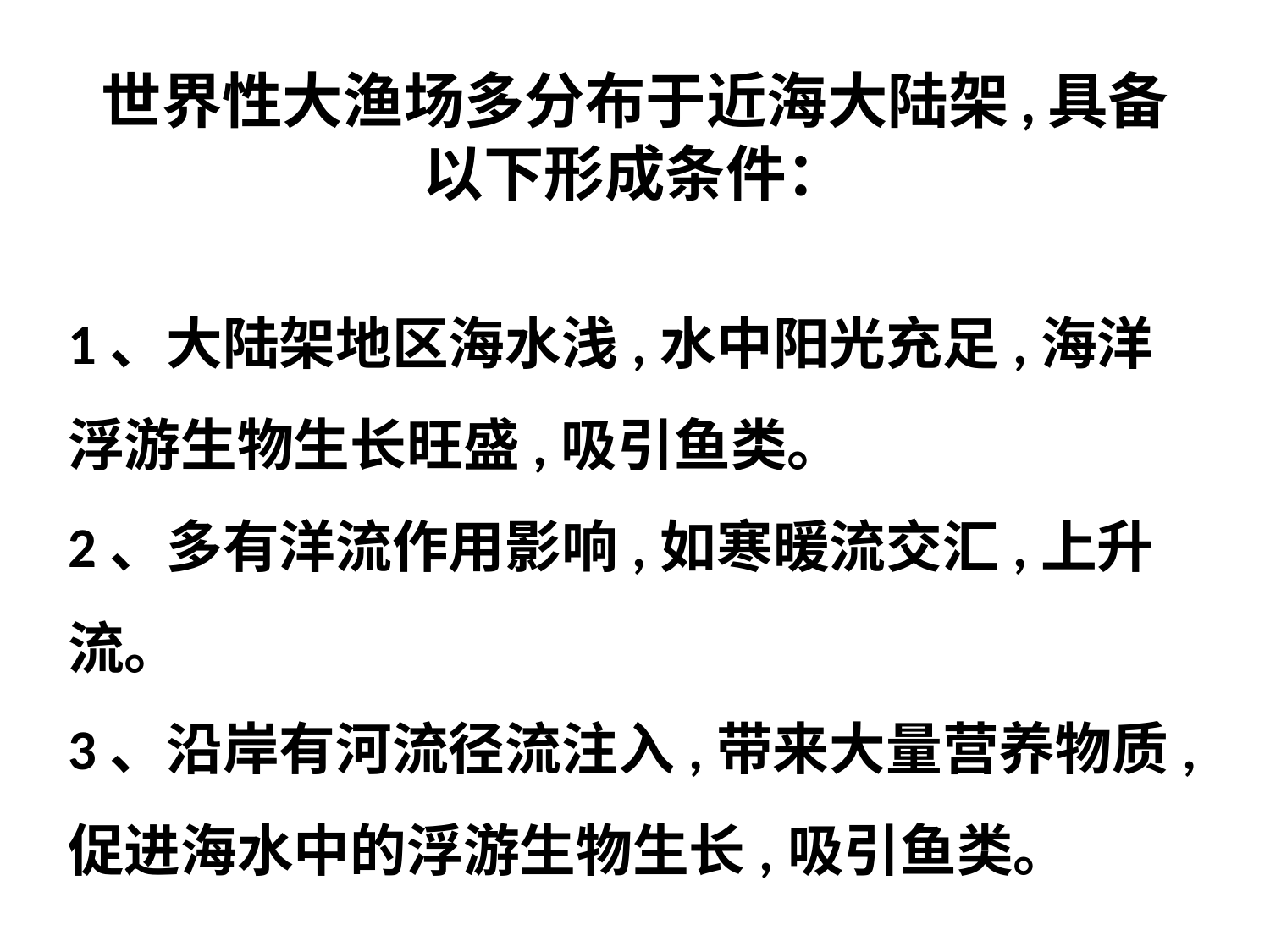

# 世界性大渔场多分布于近海大陆架,具备以下形成条件：
1、大陆架地区海水浅,水中阳光充足,海洋浮游生物生长旺盛,吸引鱼类。
2、多有洋流作用影响,如寒暖流交汇,上升流。
3、沿岸有河流径流注入,带来大量营养物质,促进海水中的浮游生物生长,吸引鱼类。